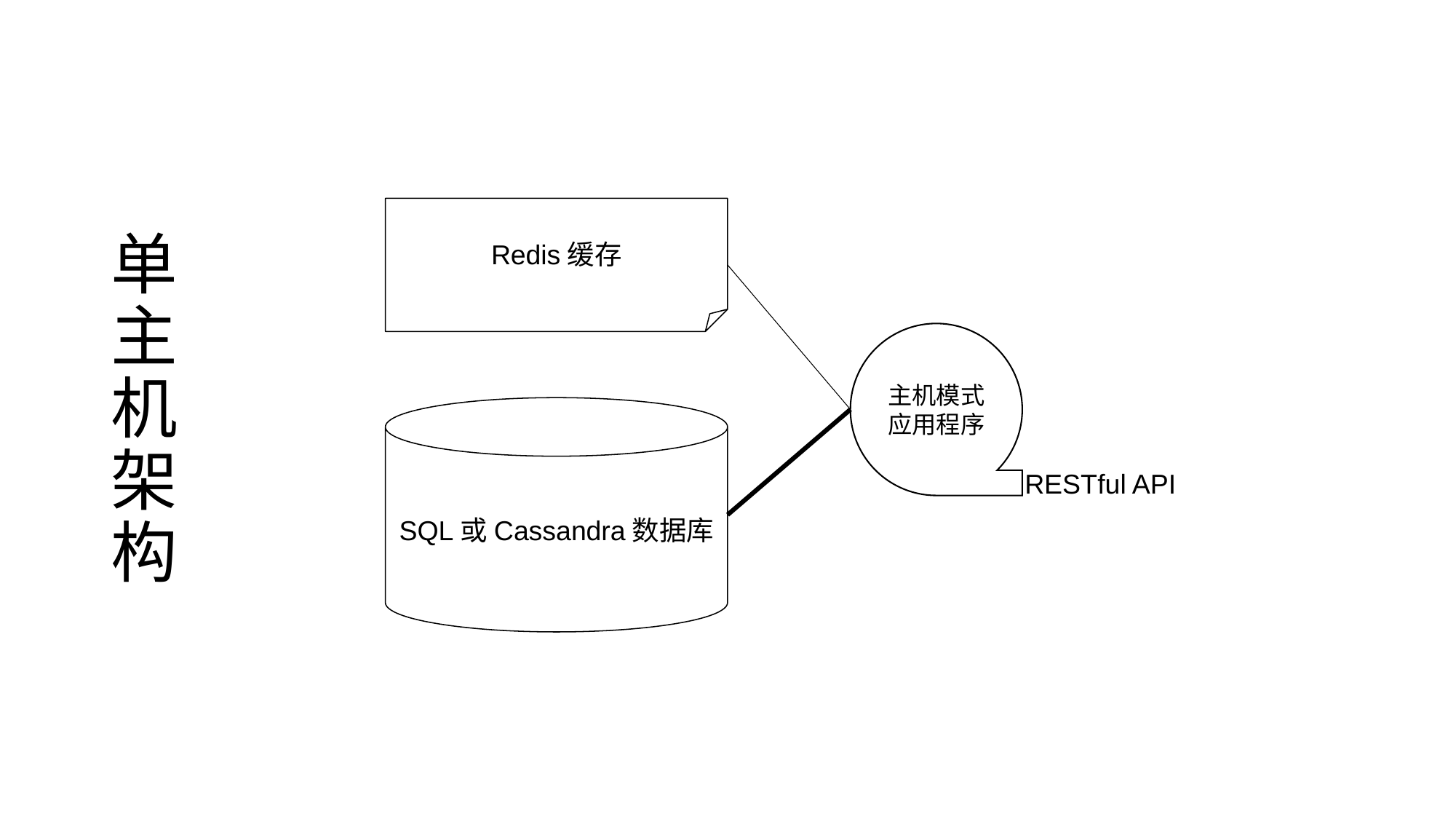

# 单主机架构
Redis缓存
主机模式
应用程序
SQL或Cassandra数据库
RESTful API